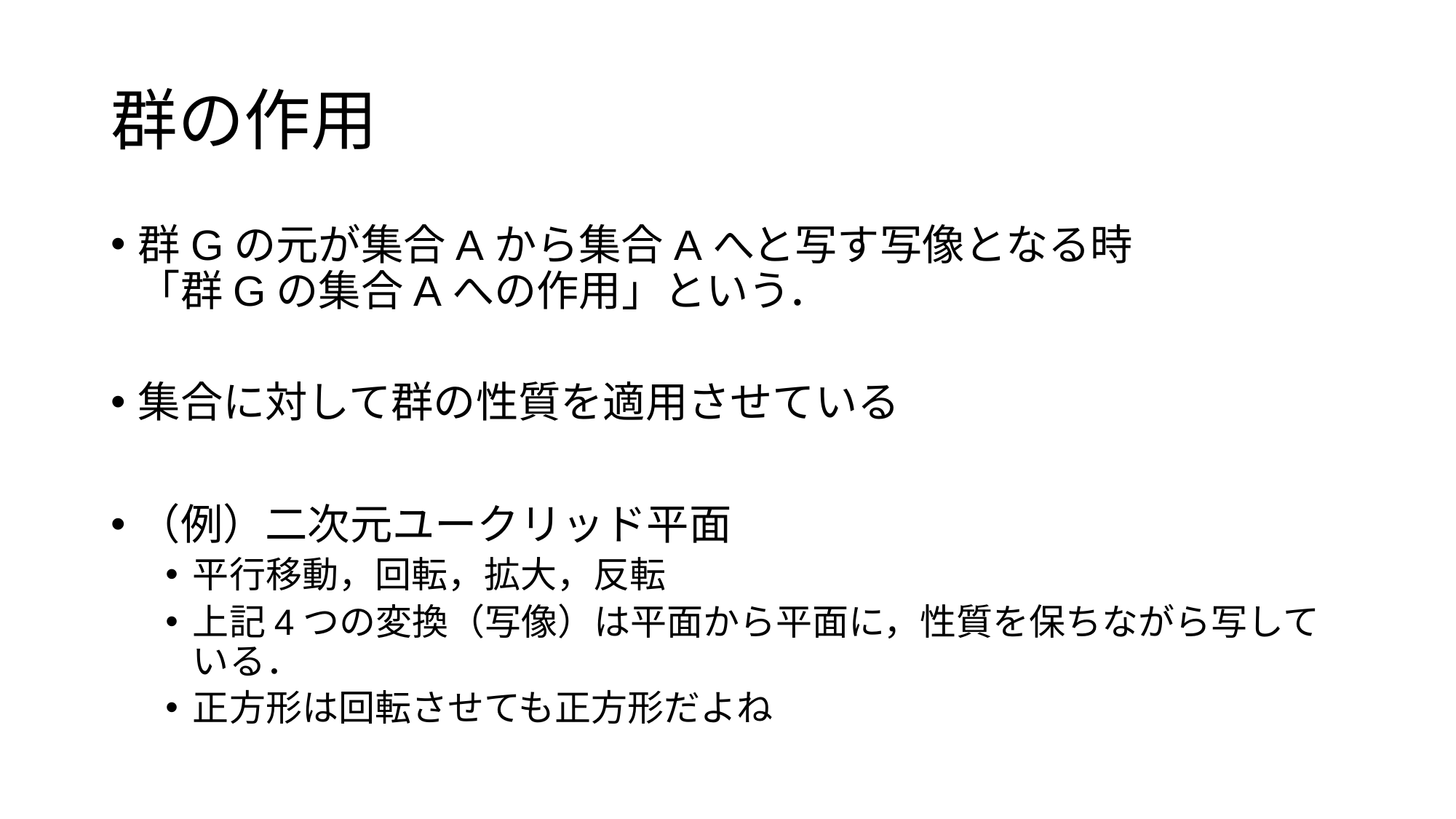

# 群の作用
群Gの元が集合Aから集合Aへと写す写像となる時
「群Gの集合Aへの作用」という．
集合に対して群の性質を適用させている

（例）二次元ユークリッド平面
平行移動，回転，拡大，反転
上記4つの変換（写像）は平面から平面に，性質を保ちながら写している．
正方形は回転させても正方形だよね